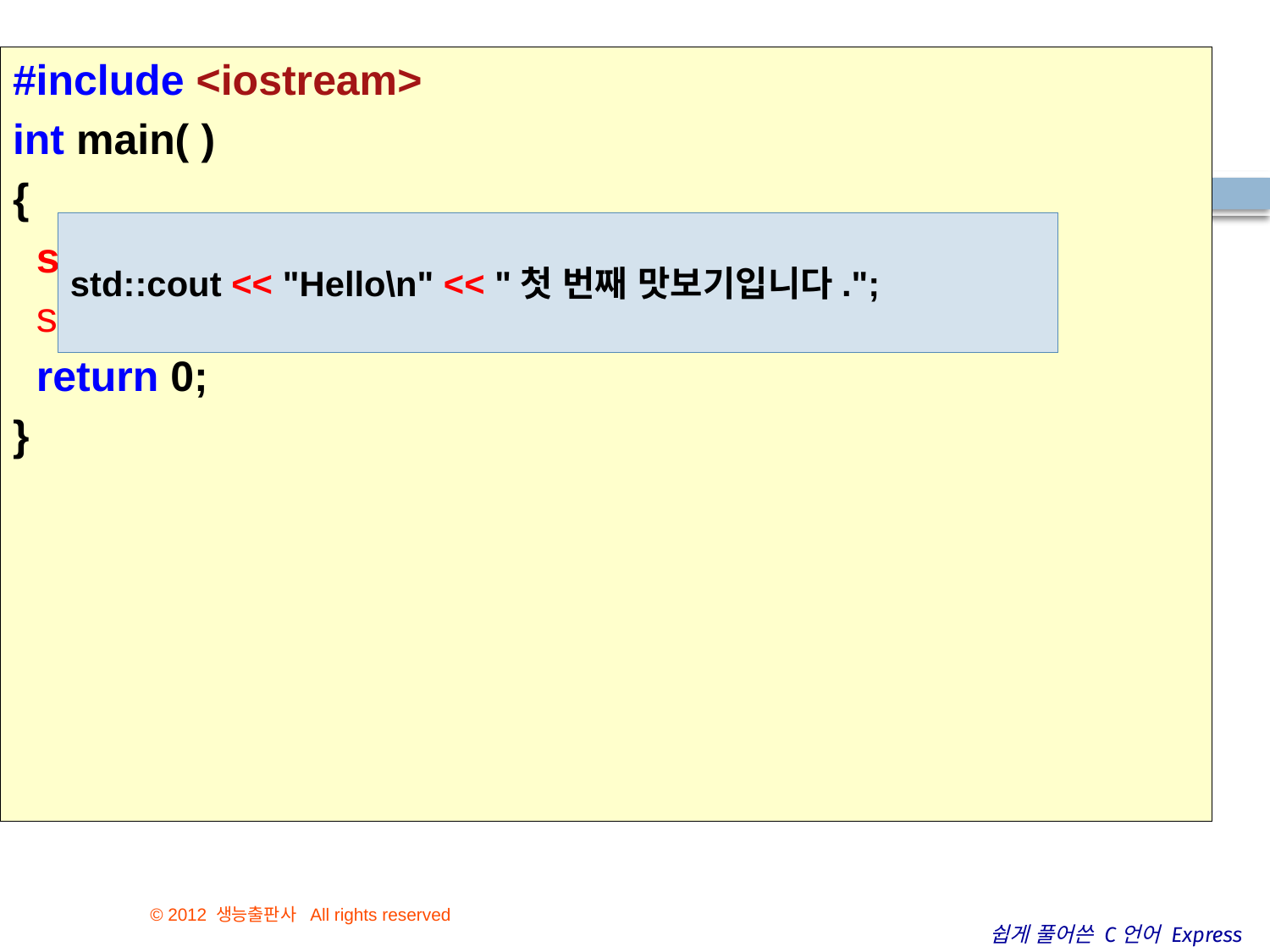

#include <iostream>
int main( )
{
  std::cout << "Hello\n";
  std::cout << "첫 번째 맛보기입니다.";
  return 0;
}

std::cout << "Hello\n" << "첫 번째 맛보기입니다.";